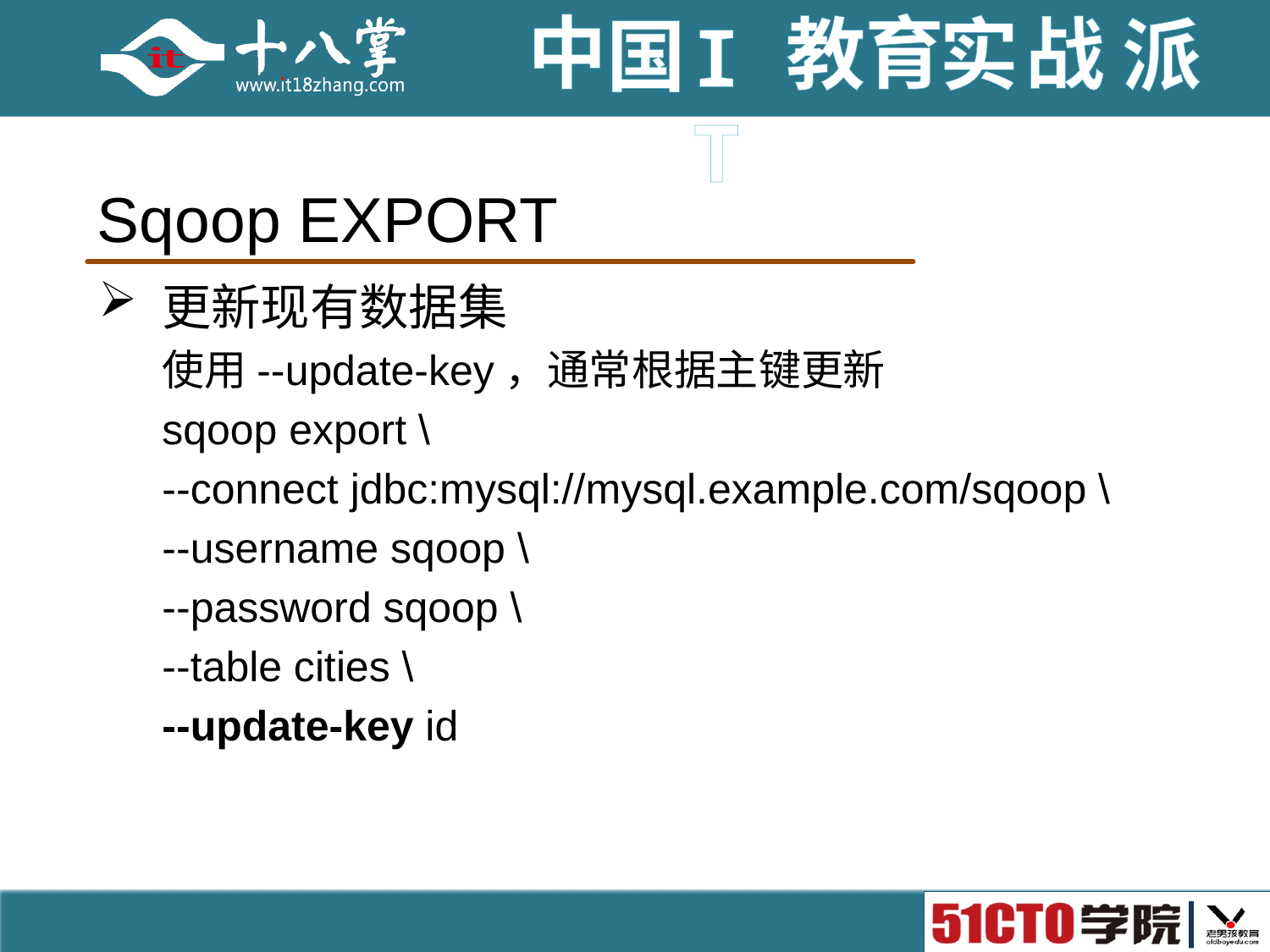

# Sqoop EXPORT
更新现有数据集
使用--update-key，通常根据主键更新
sqoop export \
--connect jdbc:mysql://mysql.example.com/sqoop \
--username sqoop \
--password sqoop \
--table cities \
--update-key id